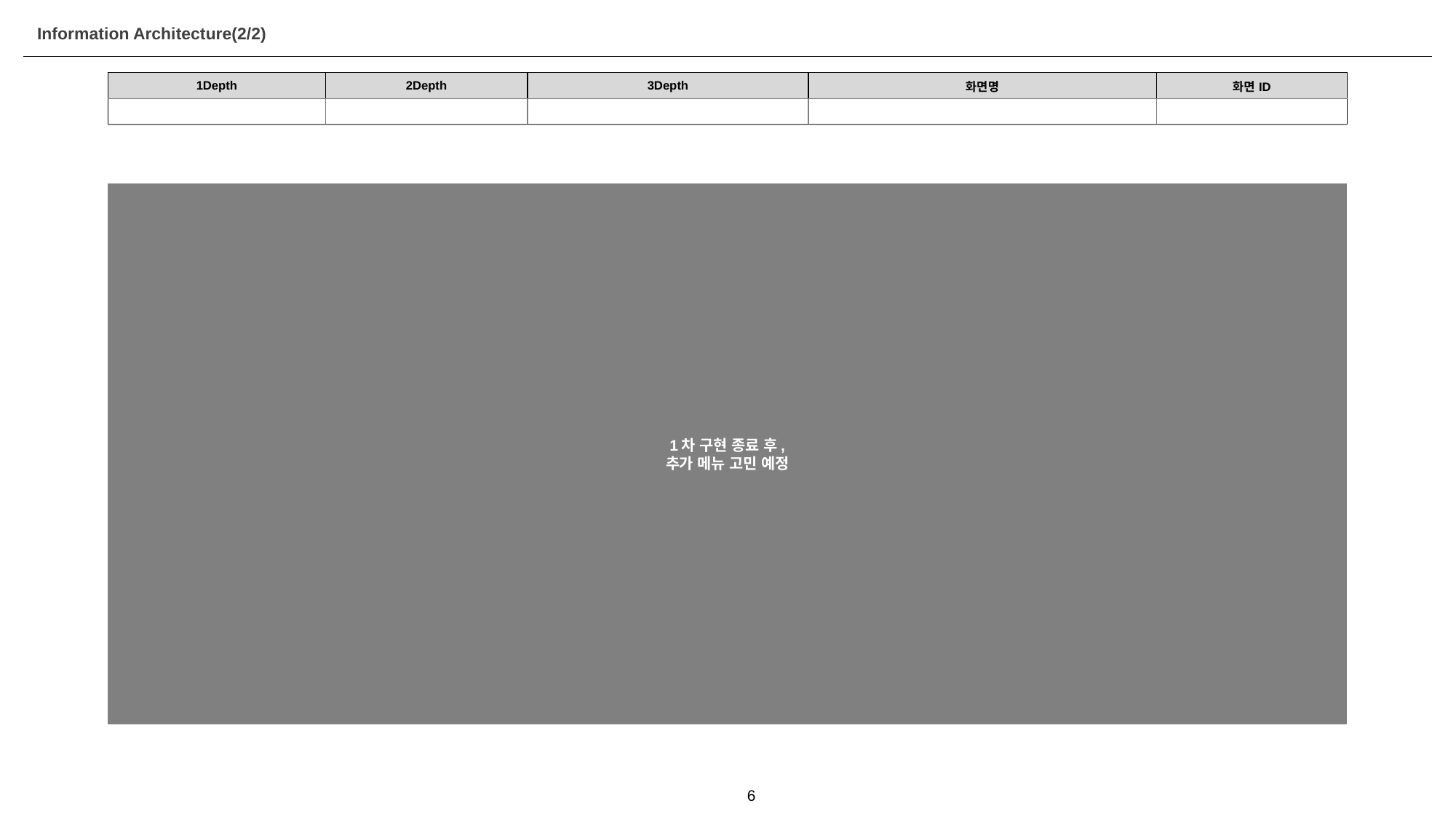

Information Architecture(2/2)
| 1Depth | 2Depth | 3Depth | 화면명 | 화면ID |
| --- | --- | --- | --- | --- |
|  |  |  |  |  |
1차 구현 종료 후,
추가 메뉴 고민 예정